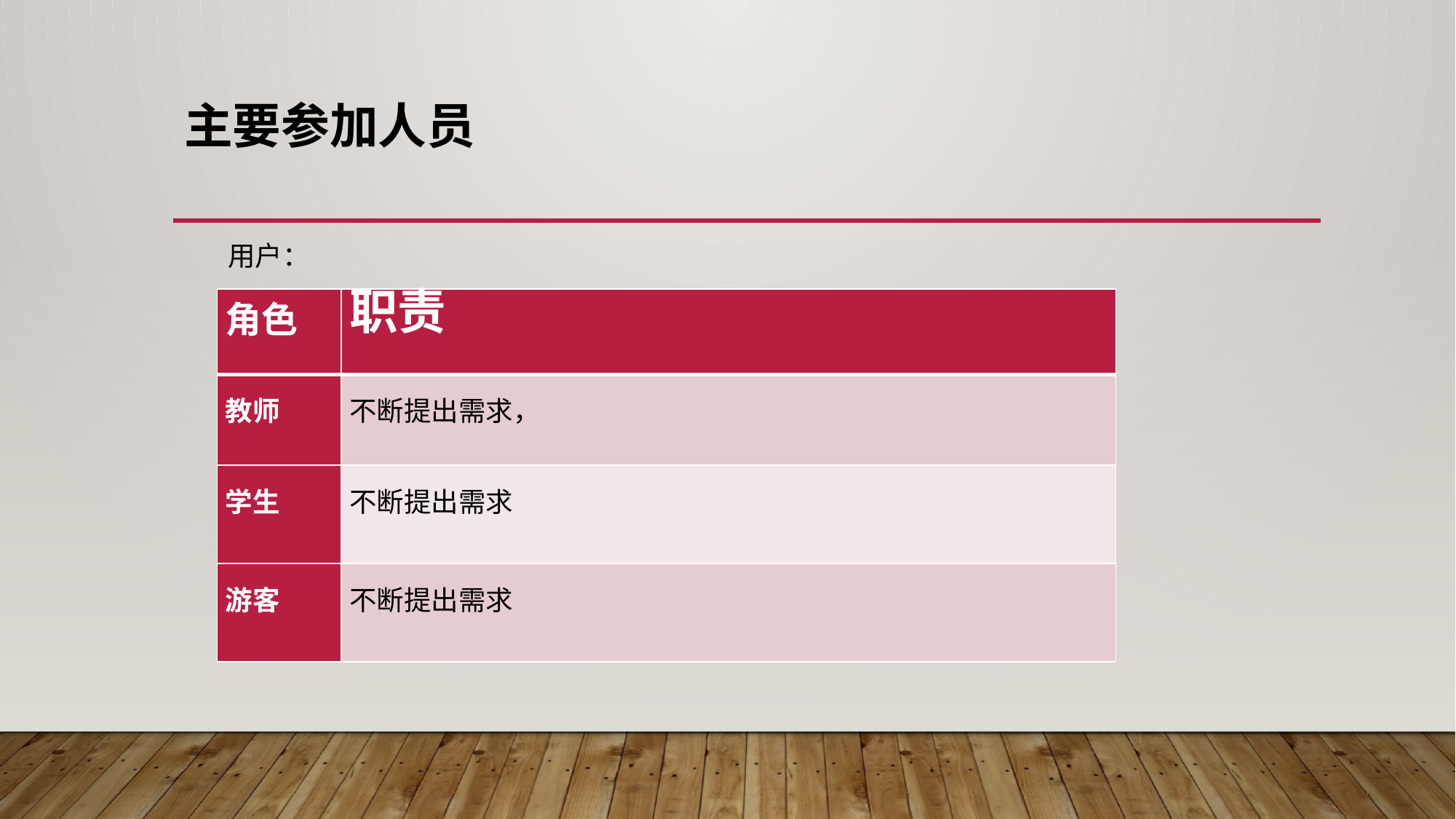

# 主要参加人员
用户：
| 角色 | 职责 |
| --- | --- |
| 教师 | 不断提出需求， |
| 学生 | 不断提出需求 |
| 游客 | 不断提出需求 |